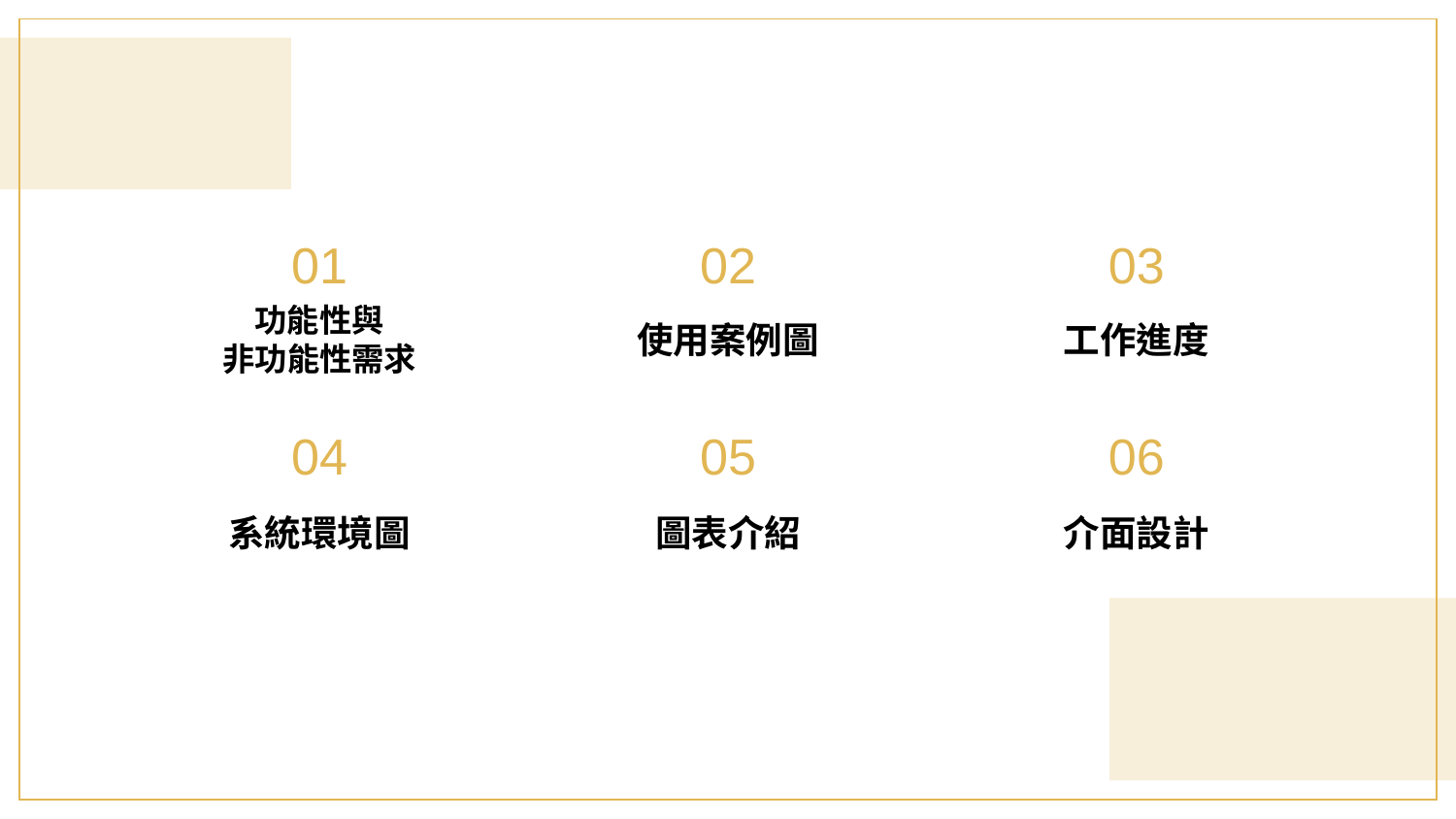

# 01
02
03
功能性與
非功能性需求
使用案例圖
工作進度
05
06
04
圖表介紹
介面設計
系統環境圖